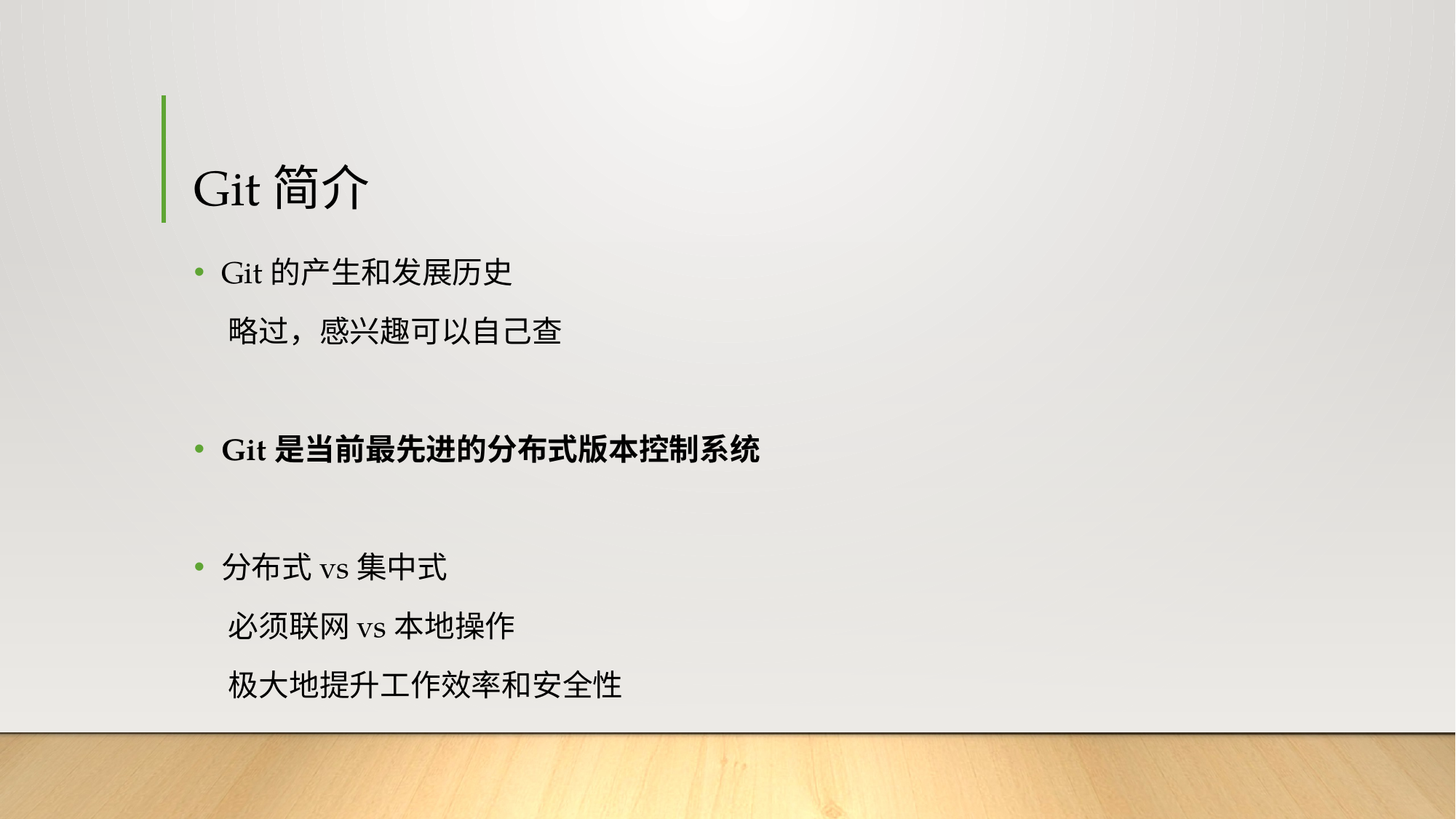

# Git简介
Git的产生和发展历史
    略过，感兴趣可以自己查

Git是当前最先进的分布式版本控制系统

分布式vs集中式
    必须联网vs本地操作
    极大地提升工作效率和安全性